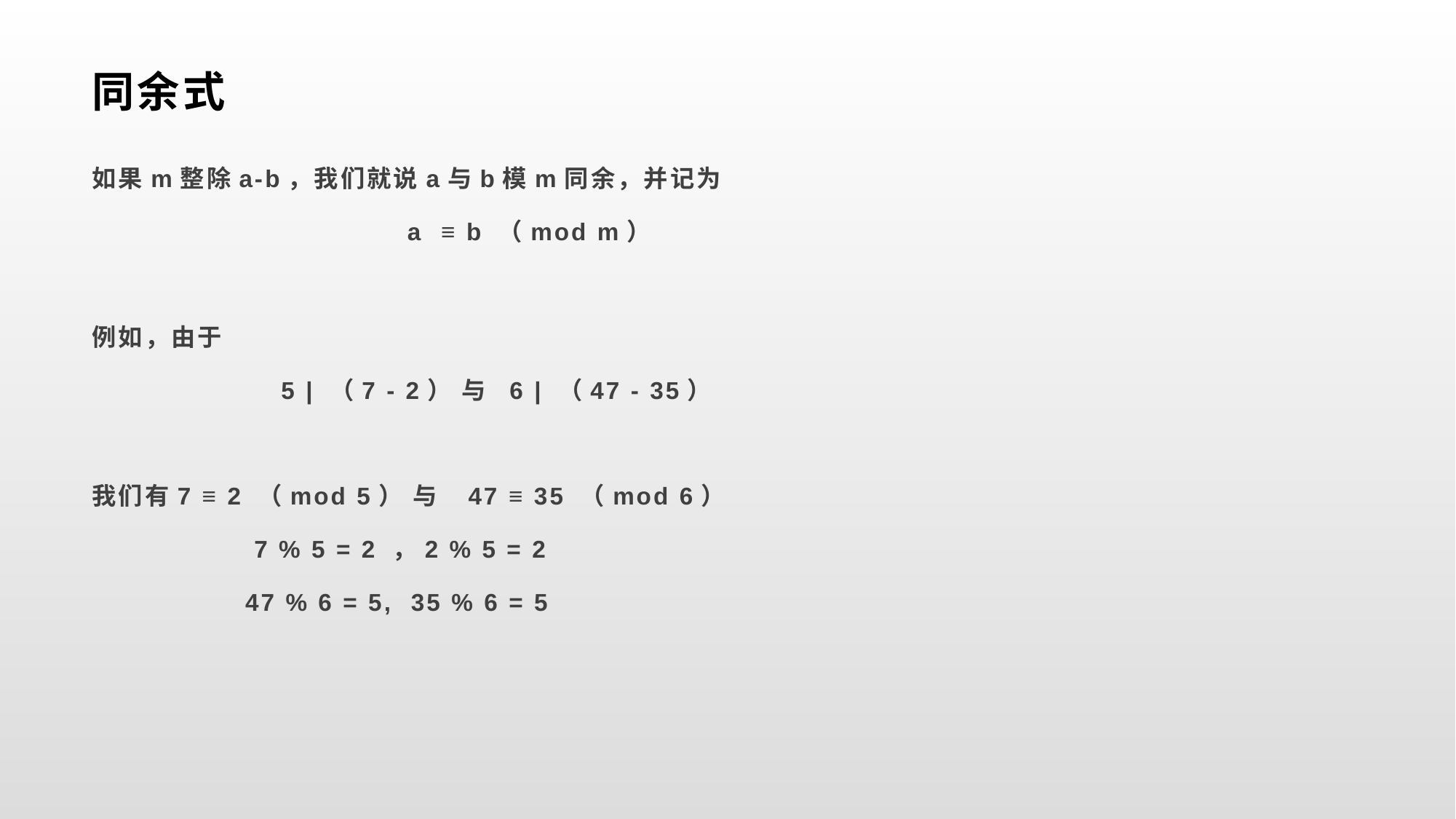

# 同余式
如果m整除a-b，我们就说a与b模m同余，并记为
                                   a  ≡ b （mod m）

例如，由于
                     5 | （7 - 2） 与  6 | （47 - 35）

我们有7 ≡ 2 （mod 5） 与   47 ≡ 35 （mod 6）
                  7 % 5 = 2 ，2 % 5 = 2
                 47 % 6 = 5,  35 % 6 = 5